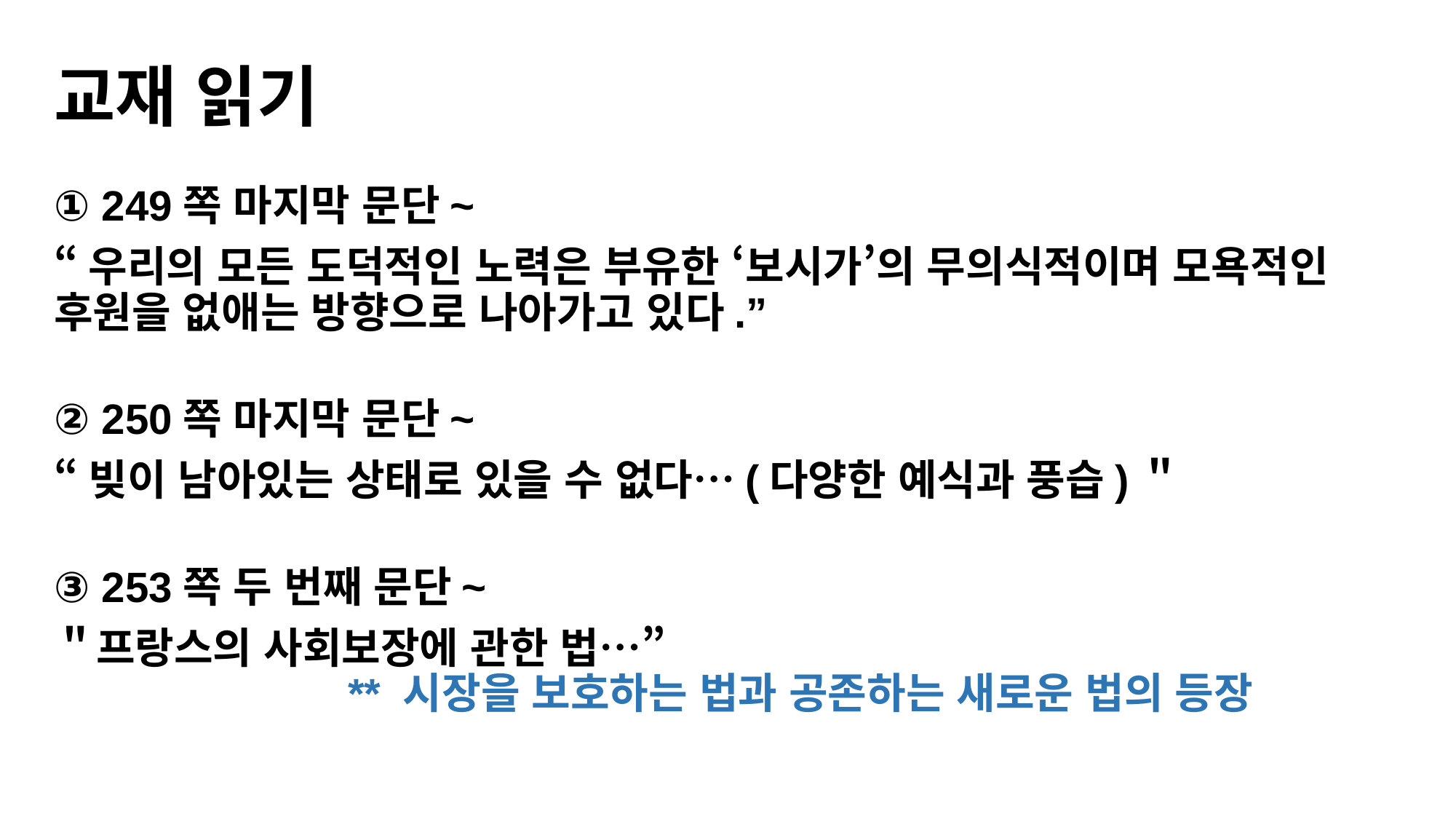

# 교재 읽기
① 249쪽 마지막 문단~
“우리의 모든 도덕적인 노력은 부유한 ‘보시가’의 무의식적이며 모욕적인 후원을 없애는 방향으로 나아가고 있다.”
② 250쪽 마지막 문단~
“빚이 남아있는 상태로 있을 수 없다…(다양한 예식과 풍습)＂
③ 253쪽 두 번째 문단~
＂프랑스의 사회보장에 관한 법…”
                        ** 시장을 보호하는 법과 공존하는 새로운 법의 등장